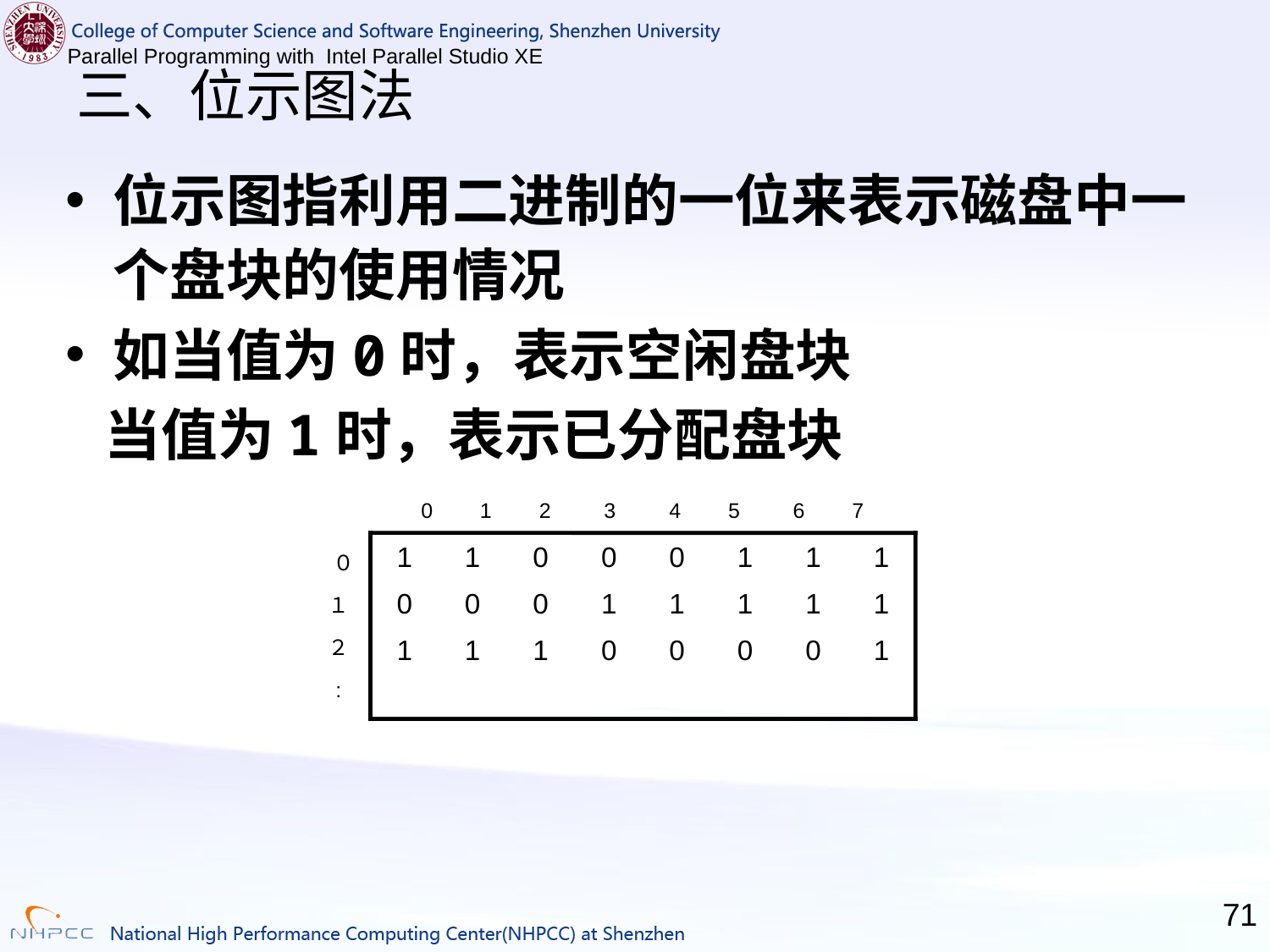

# 三、位示图法
位示图指利用二进制的一位来表示磁盘中一个盘块的使用情况
如当值为0时，表示空闲盘块
  当值为1时，表示已分配盘块
 0        1        2         3         4        5         6        7
1

1
0
0
0
1
1
1

 ０
１
２
:
0
0
0
1
1
1
1
1
1
1
1
0
0
0
0
1

71